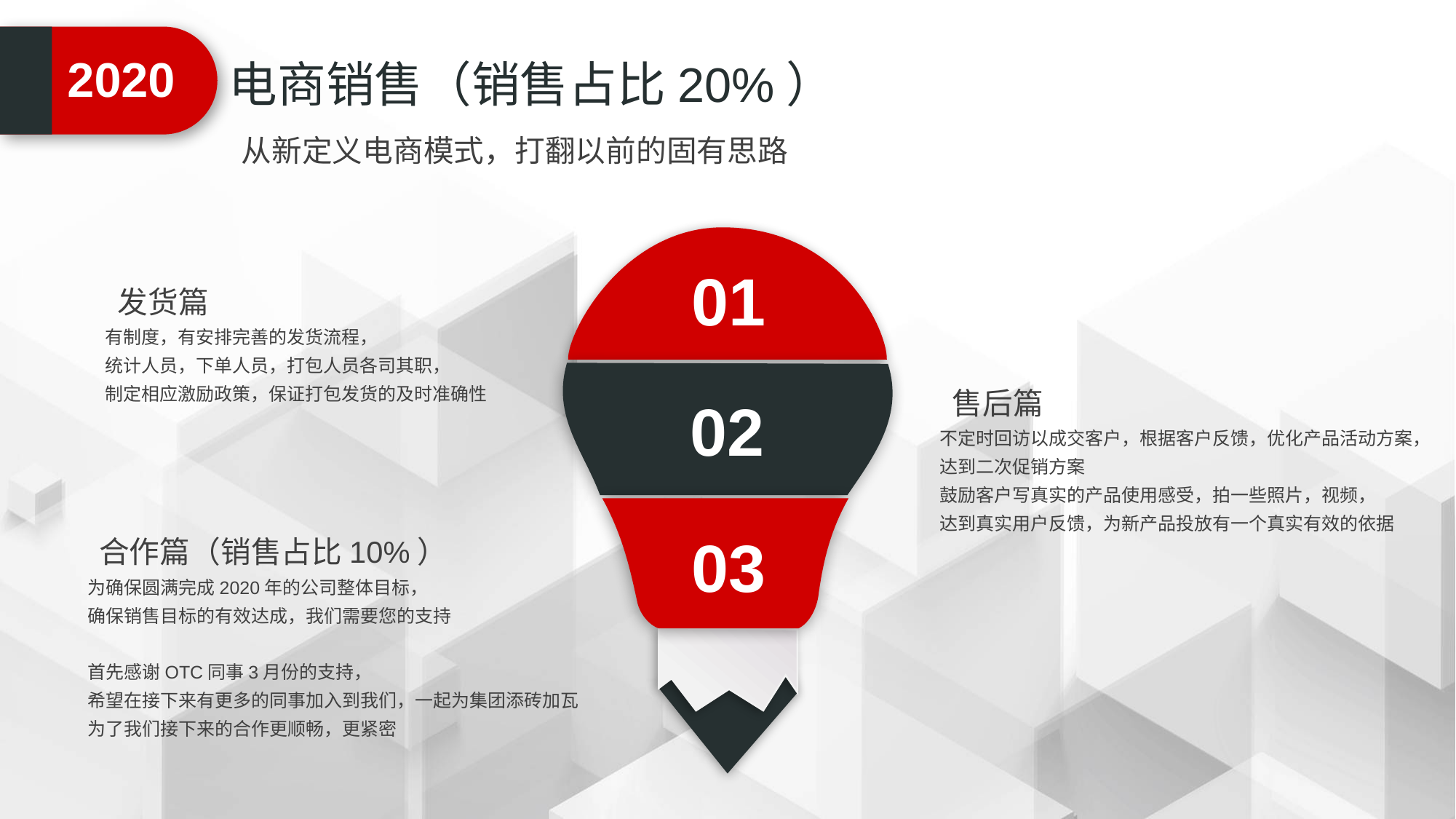

2020
电商销售（销售占比20%）
从新定义电商模式，打翻以前的固有思路

01
 发货篇
有制度，有安排完善的发货流程，
统计人员，下单人员，打包人员各司其职，
制定相应激励政策，保证打包发货的及时准确性

02
 售后篇
不定时回访以成交客户，根据客户反馈，优化产品活动方案，
达到二次促销方案
鼓励客户写真实的产品使用感受，拍一些照片，视频，
达到真实用户反馈，为新产品投放有一个真实有效的依据

03
 合作篇（销售占比10%）
为确保圆满完成2020年的公司整体目标，
确保销售目标的有效达成，我们需要您的支持

首先感谢OTC同事3月份的支持，
希望在接下来有更多的同事加入到我们，一起为集团添砖加瓦
为了我们接下来的合作更顺畅，更紧密